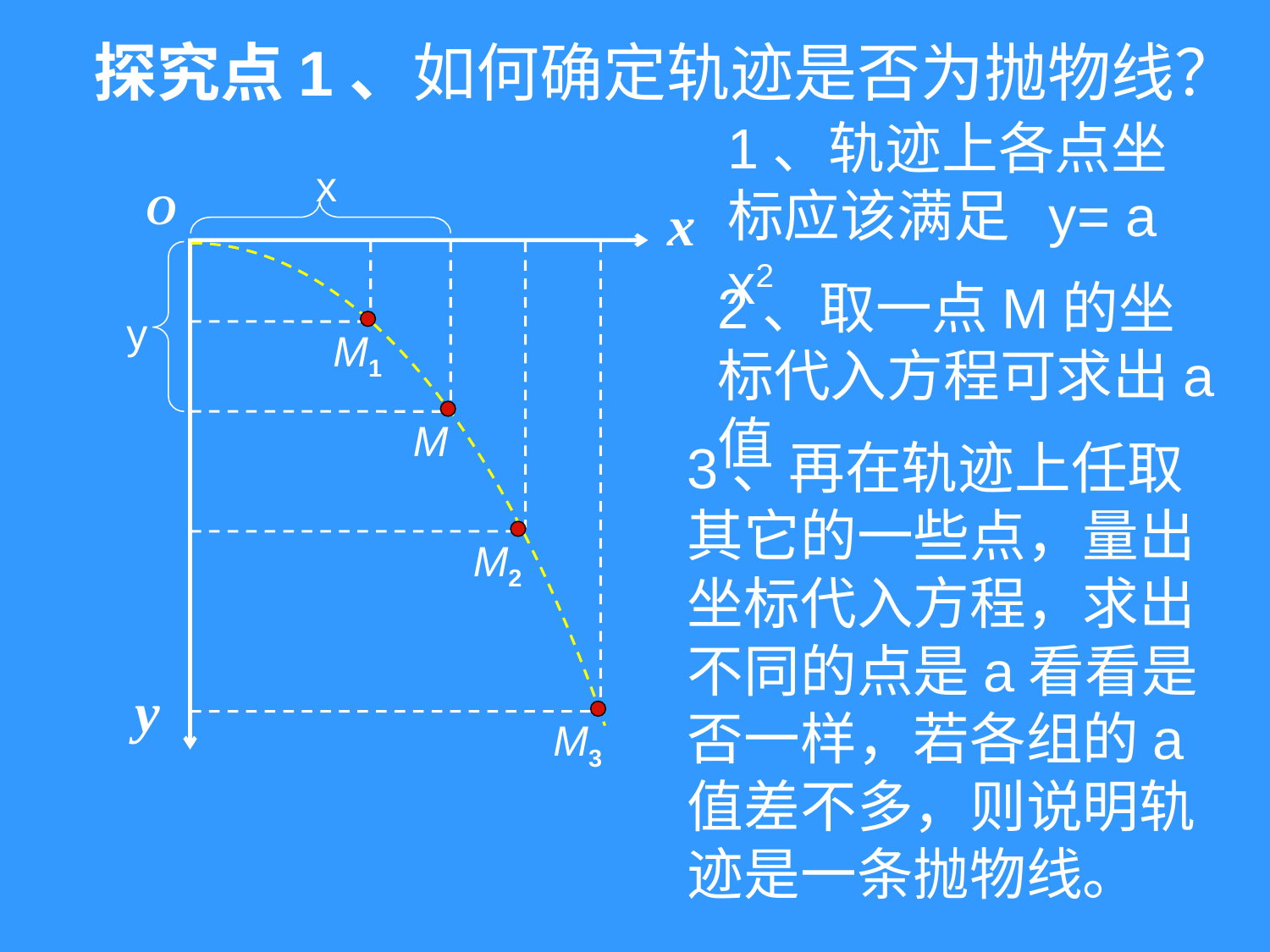

探究点1、如何确定轨迹是否为抛物线？
1、轨迹上各点坐标应该满足  y= a x2

O
x

y

x

y

M

M1

M2

M3
2、取一点M的坐标代入方程可求出a值
3、再在轨迹上任取其它的一些点，量出坐标代入方程，求出不同的点是a看看是否一样，若各组的a值差不多，则说明轨迹是一条抛物线。